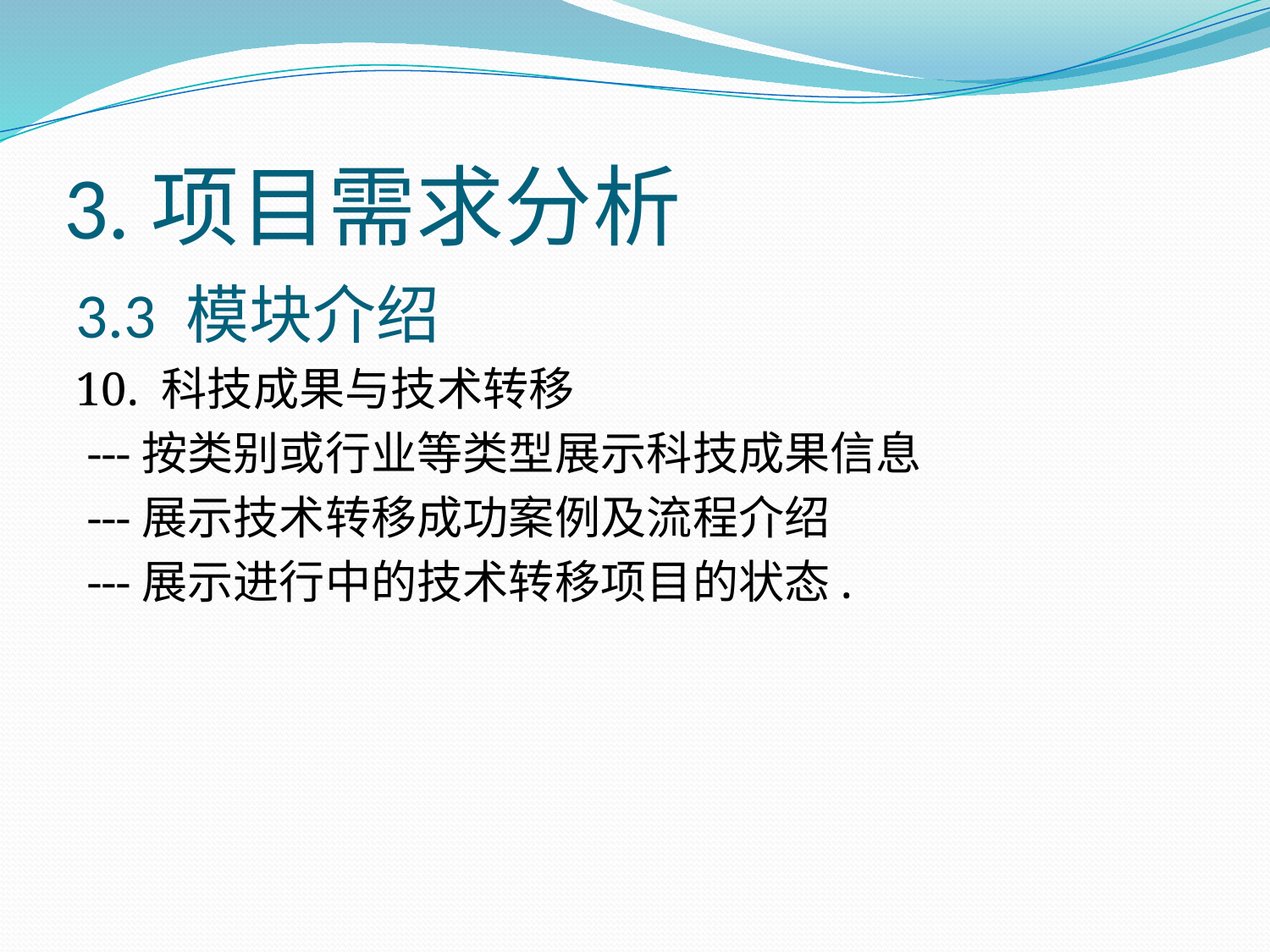

# 3.项目需求分析
3.3 模块介绍
10. 科技成果与技术转移
 ---按类别或行业等类型展示科技成果信息
 ---展示技术转移成功案例及流程介绍
 ---展示进行中的技术转移项目的状态.